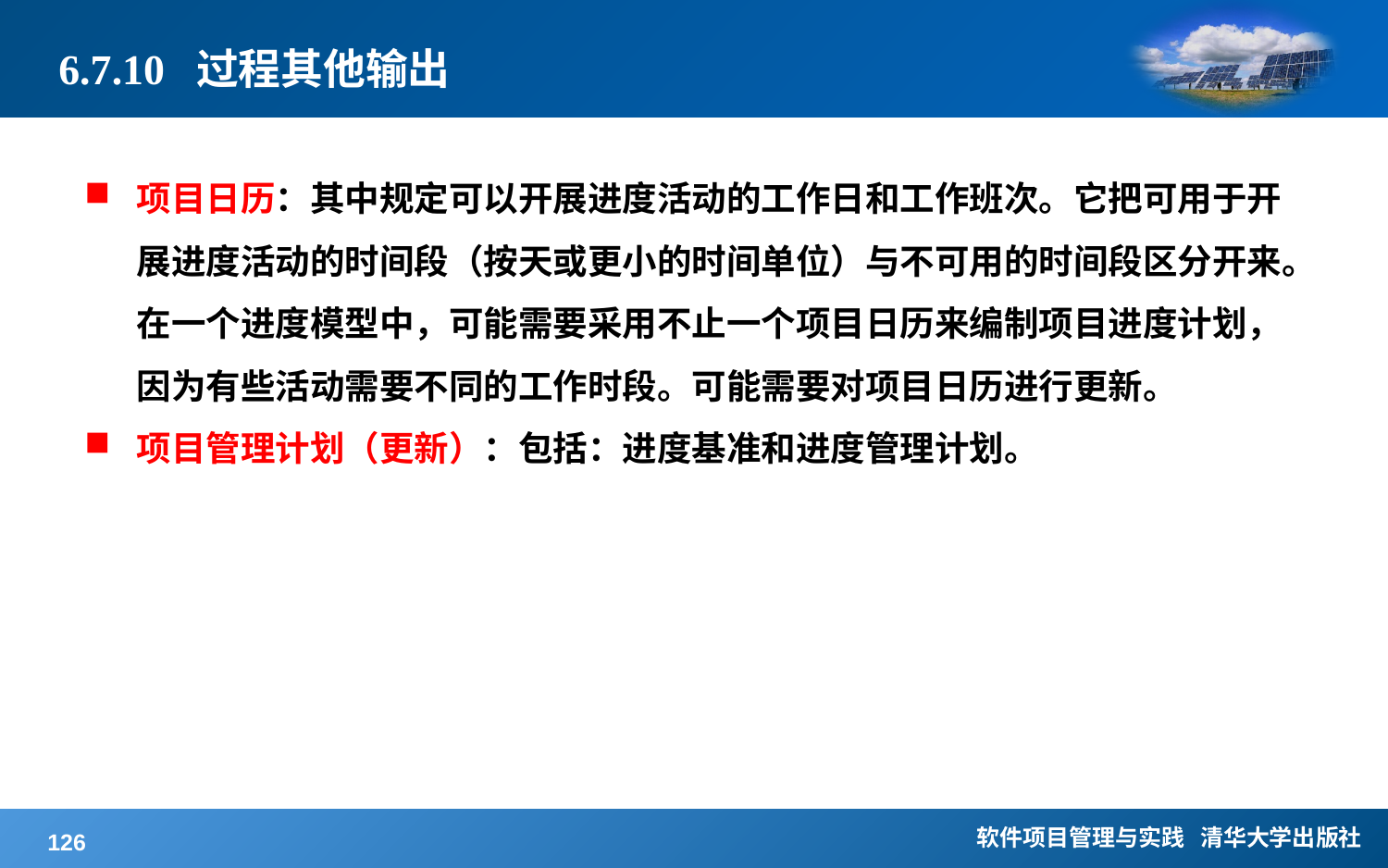

# 6.7.10  过程其他输出
项目日历：其中规定可以开展进度活动的工作日和工作班次。它把可用于开展进度活动的时间段（按天或更小的时间单位）与不可用的时间段区分开来。在一个进度模型中，可能需要采用不止一个项目日历来编制项目进度计划，因为有些活动需要不同的工作时段。可能需要对项目日历进行更新。
项目管理计划（更新）：包括：进度基准和进度管理计划。